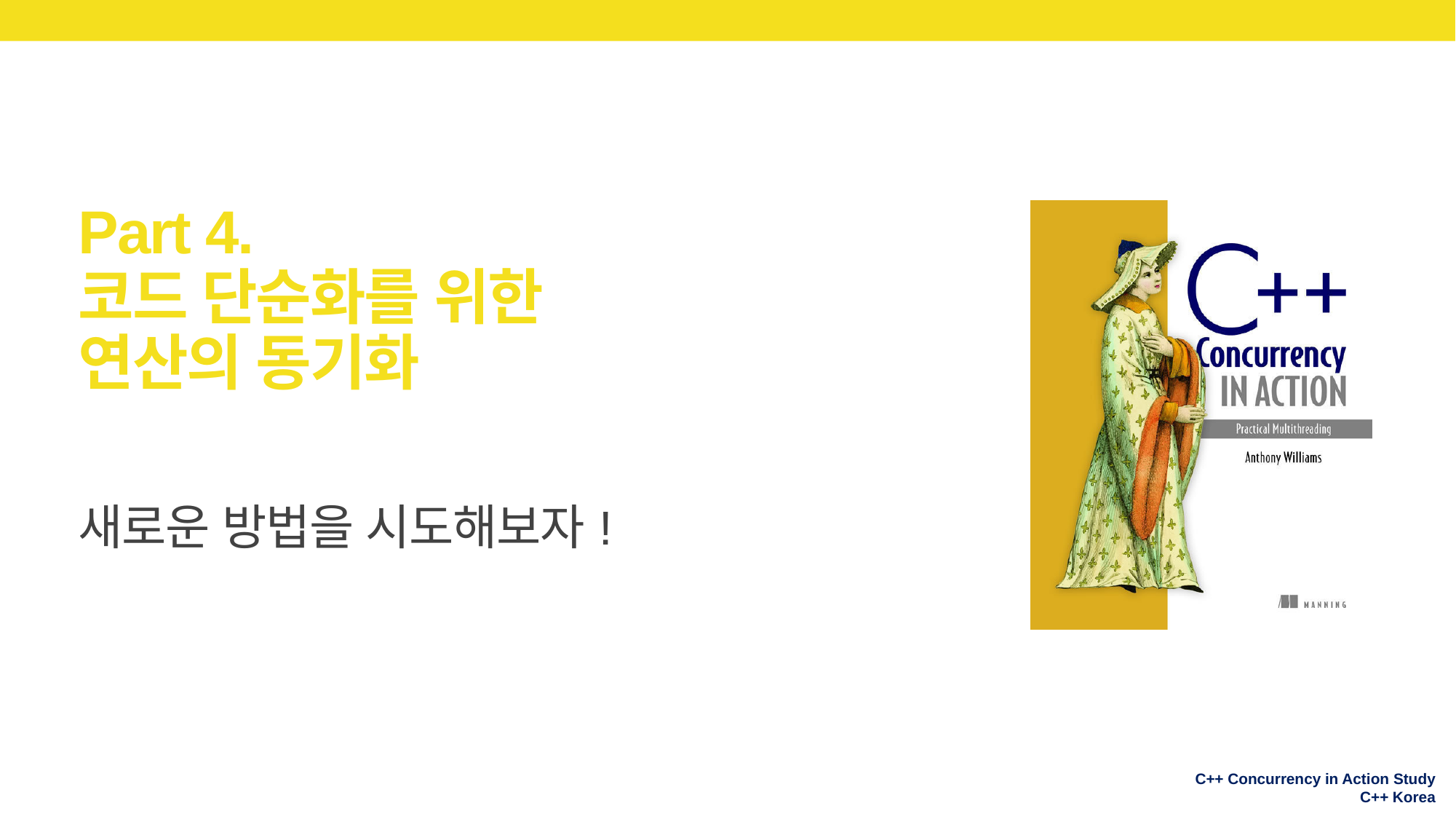

# Part 4. 코드 단순화를 위한 연산의 동기화
새로운 방법을 시도해보자!
72